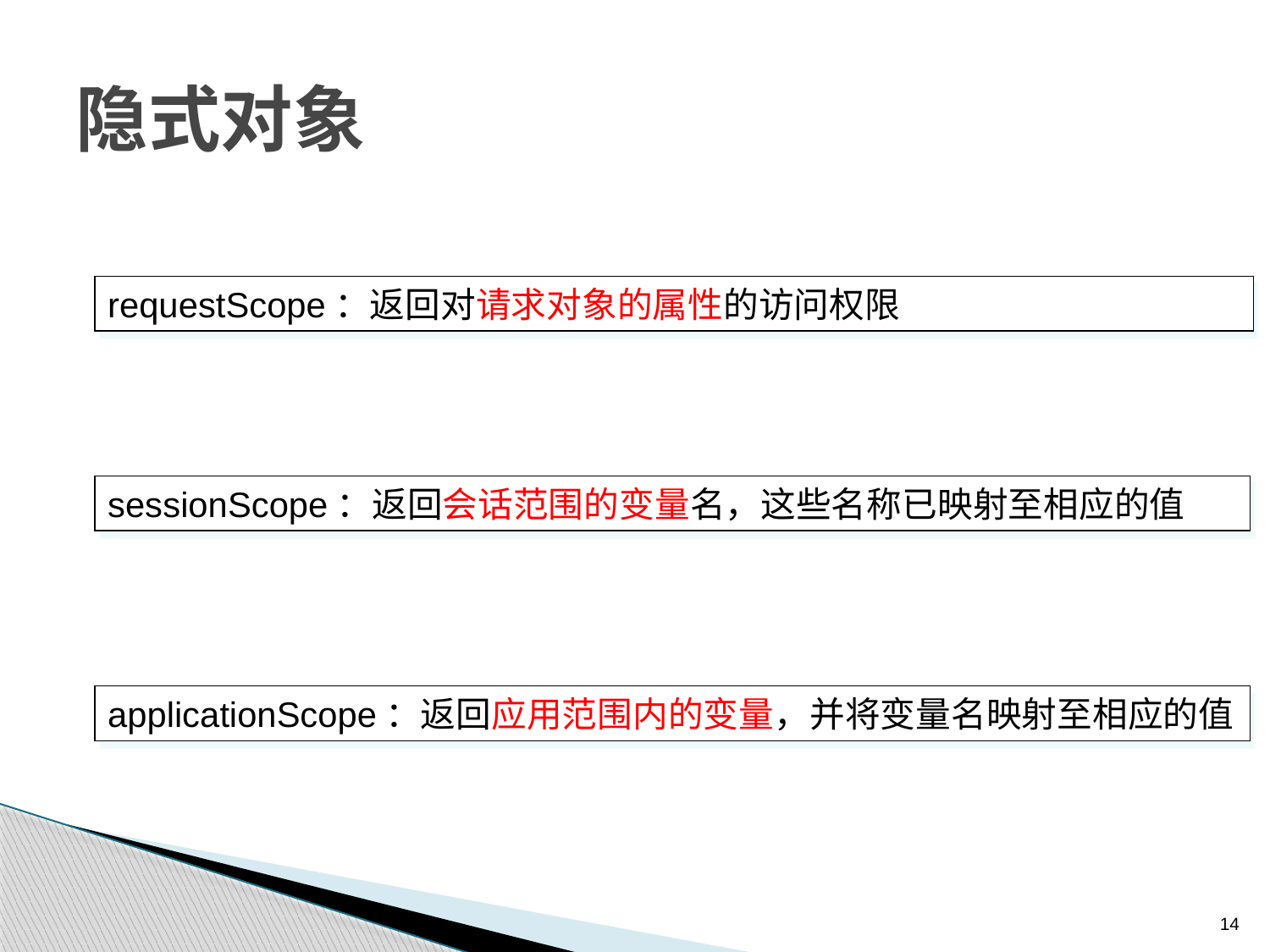

# 隐式对象
requestScope：返回对请求对象的属性的访问权限
sessionScope：返回会话范围的变量名，这些名称已映射至相应的值
applicationScope：返回应用范围内的变量，并将变量名映射至相应的值
14